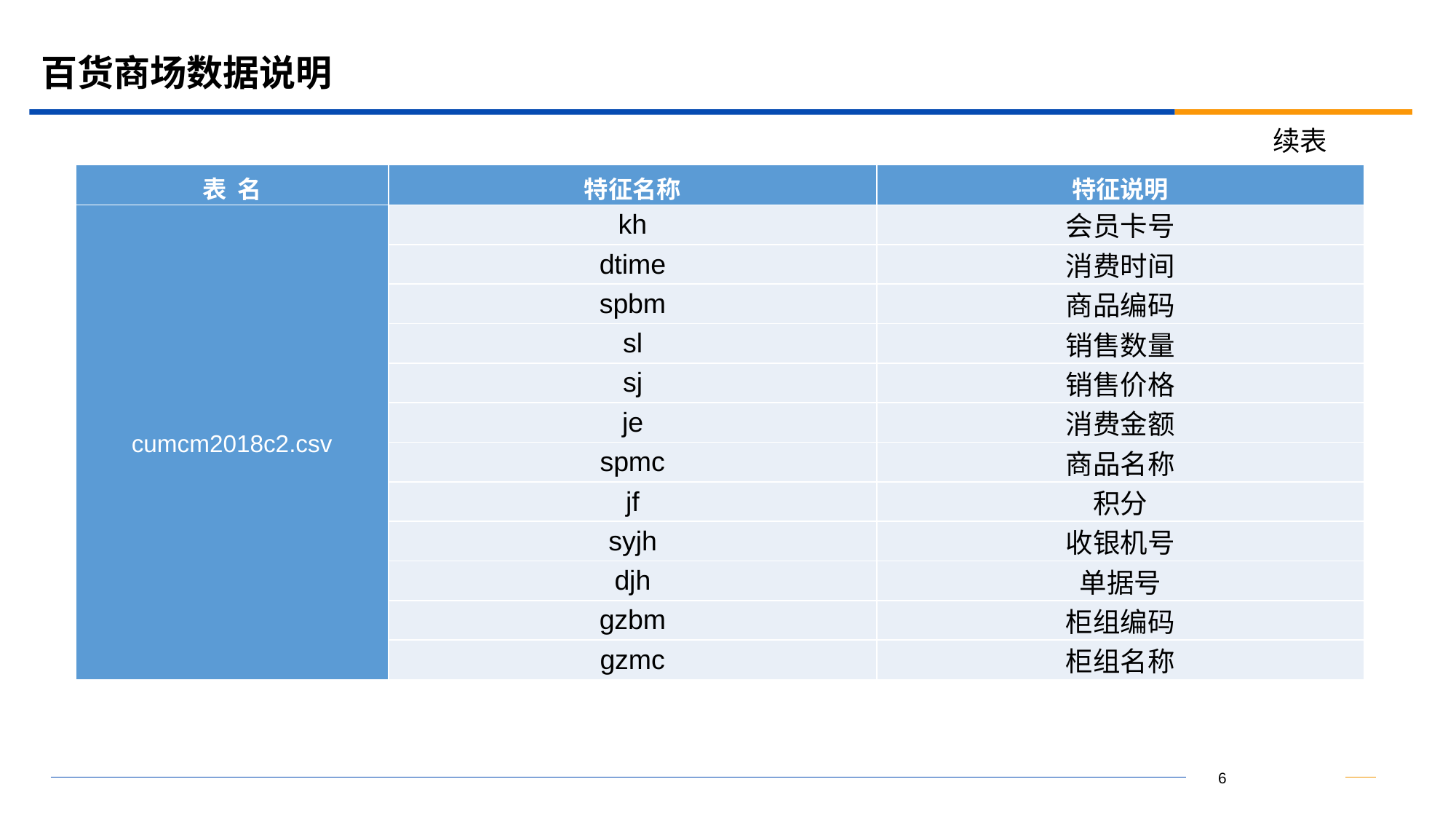

# 百货商场数据说明
续表
| 表 名 | 特征名称 | 特征说明 |
| --- | --- | --- |
| cumcm2018c2.csv | kh | 会员卡号 |
|  | dtime | 消费时间 |
|  | spbm | 商品编码 |
|  | sl | 销售数量 |
|  | sj | 销售价格 |
|  | je | 消费金额 |
|  | spmc | 商品名称 |
|  | jf | 积分 |
|  | syjh | 收银机号 |
|  | djh | 单据号 |
|  | gzbm | 柜组编码 |
|  | gzmc | 柜组名称 |